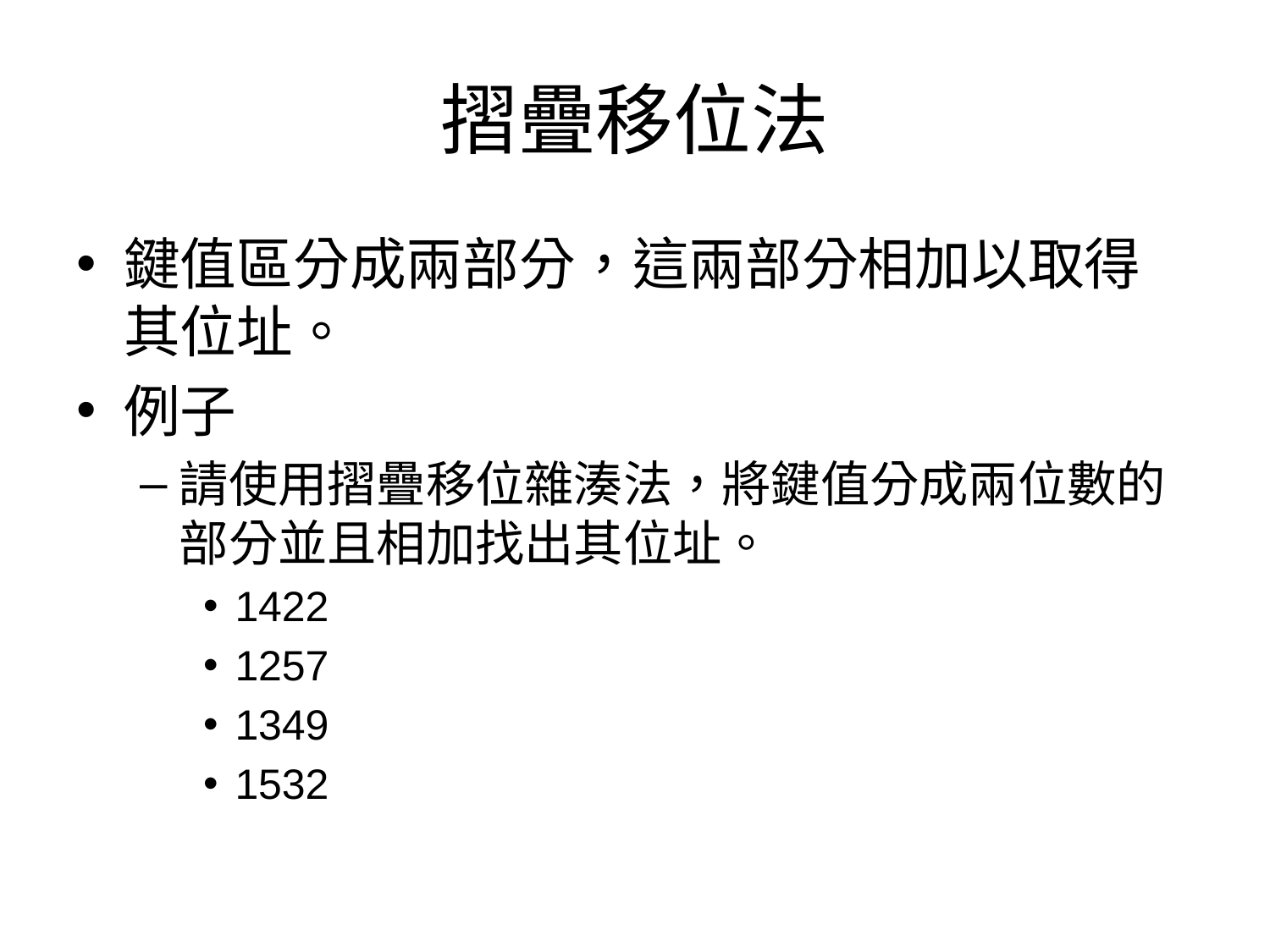

# 摺疊移位法
鍵值區分成兩部分，這兩部分相加以取得其位址。
例子
請使用摺疊移位雜湊法，將鍵值分成兩位數的部分並且相加找出其位址。
1422
1257
1349
1532